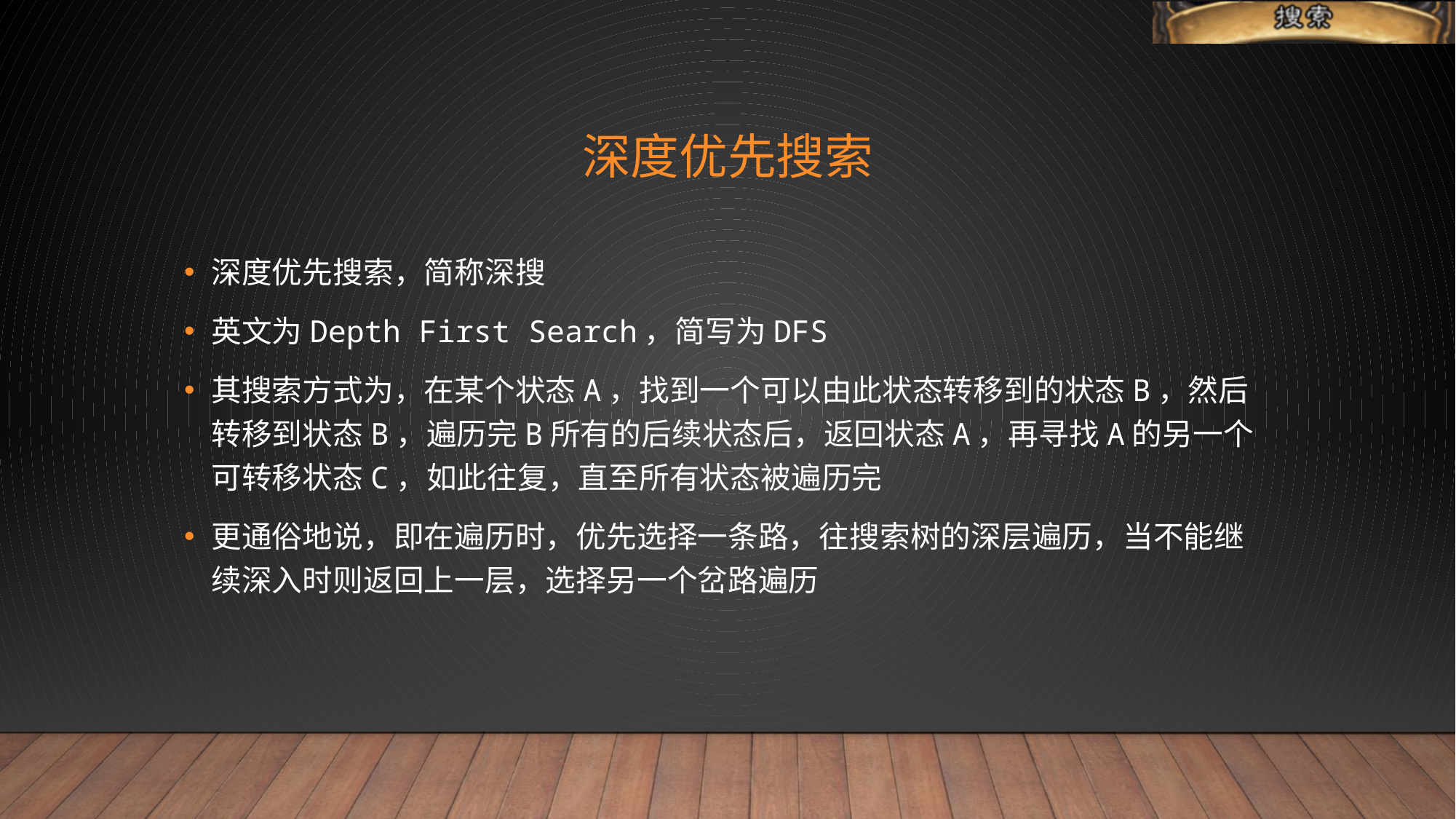

# 深度优先搜索
深度优先搜索，简称深搜
英文为Depth First Search，简写为DFS
其搜索方式为，在某个状态A，找到一个可以由此状态转移到的状态B，然后转移到状态B，遍历完B所有的后续状态后，返回状态A，再寻找A的另一个可转移状态C，如此往复，直至所有状态被遍历完
更通俗地说，即在遍历时，优先选择一条路，往搜索树的深层遍历，当不能继续深入时则返回上一层，选择另一个岔路遍历